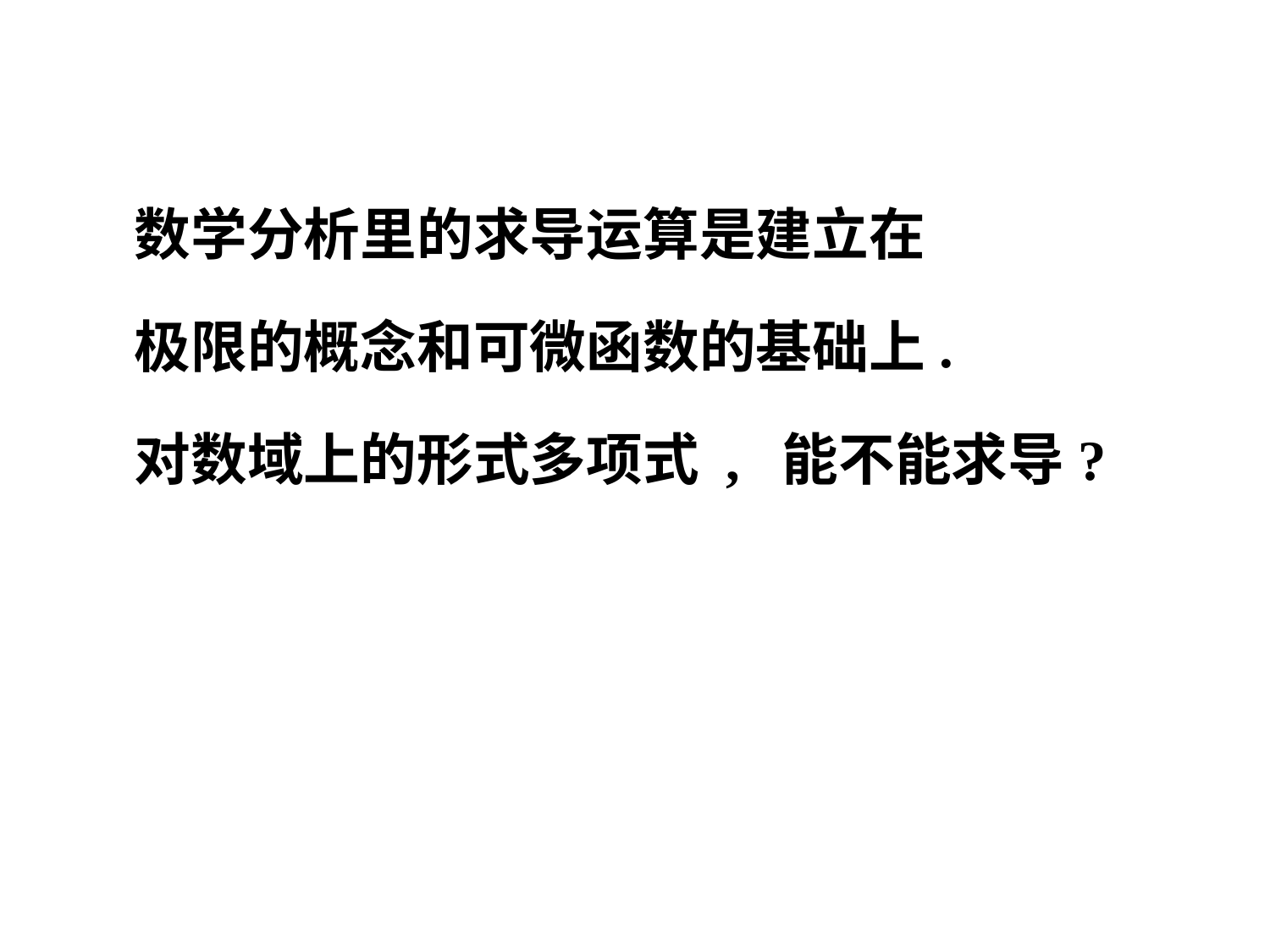

数学分析里的求导运算是建立在
   极限的概念和可微函数的基础上.
   对数域上的形式多项式 ,  能不能求导?